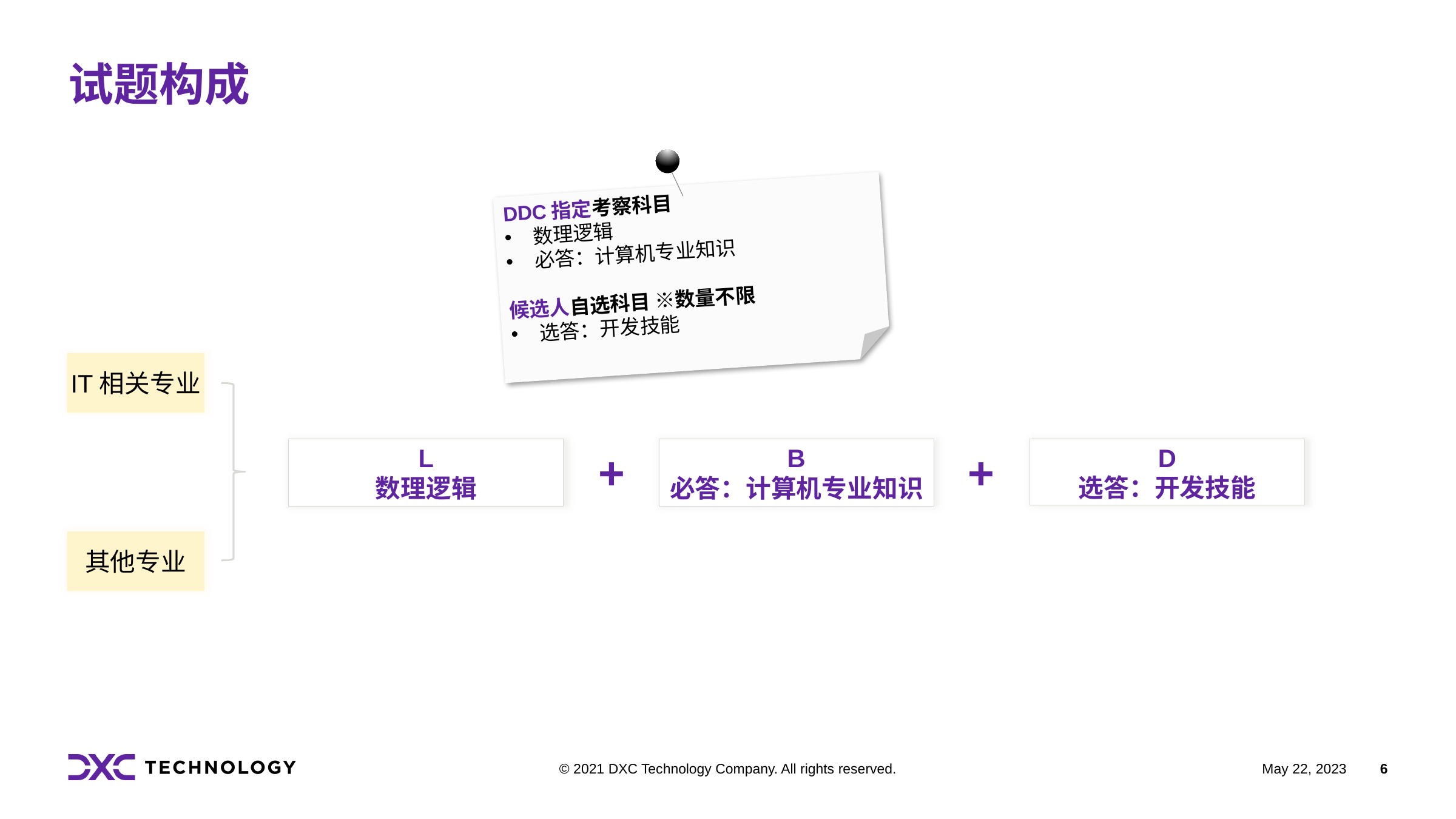

# 试题构成

DDC指定考察科目
数理逻辑
必答：计算机专业知识

候选人自选科目 ※数量不限
选答：开发技能
IT相关专业

+
+
L
数理逻辑
B
必答：计算机专业知识
D
选答：开发技能
其他专业